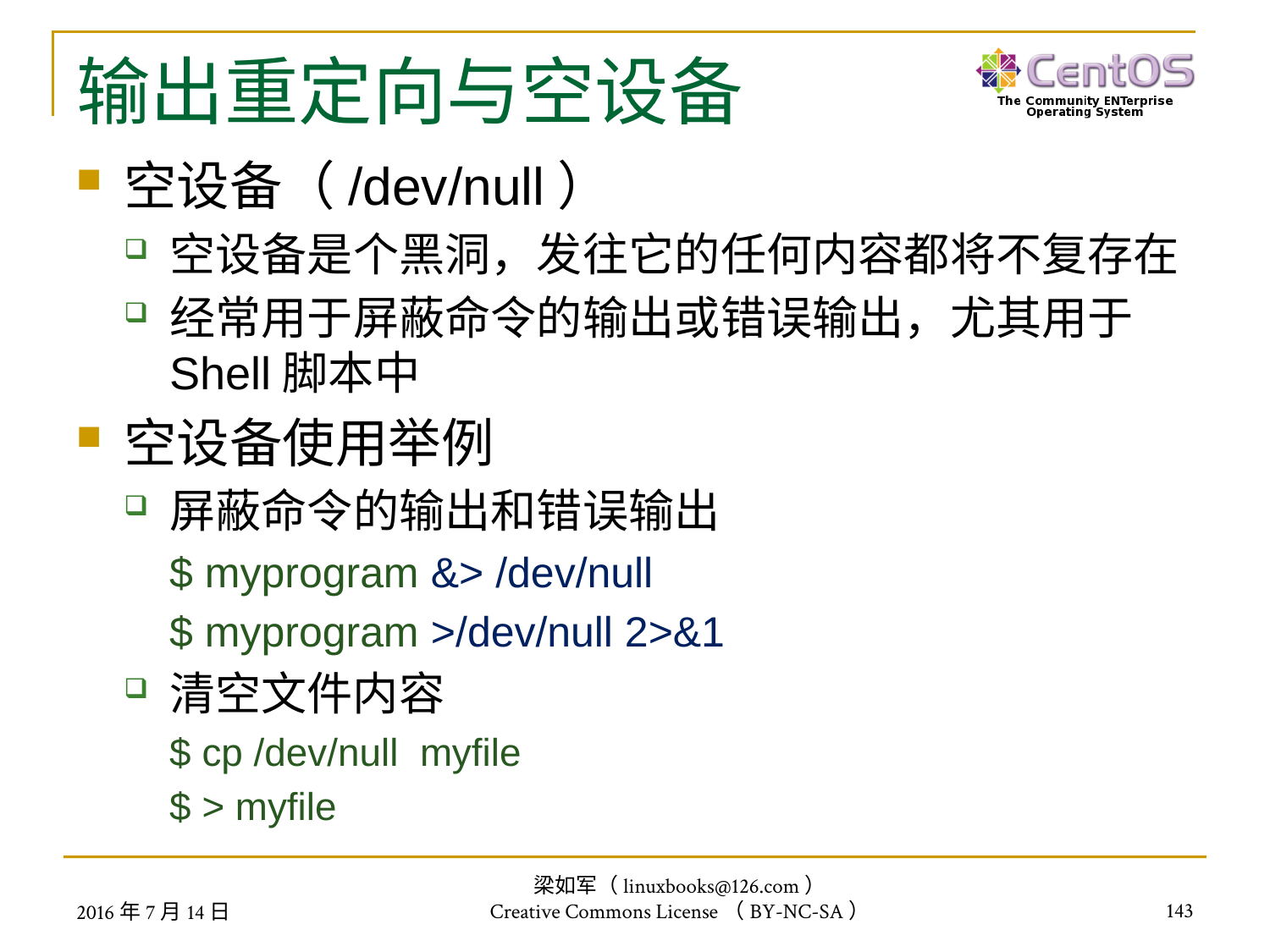

# 输出重定向与空设备
空设备（/dev/null）
空设备是个黑洞，发往它的任何内容都将不复存在
经常用于屏蔽命令的输出或错误输出，尤其用于Shell脚本中
空设备使用举例
屏蔽命令的输出和错误输出
$ myprogram &> /dev/null
$ myprogram >/dev/null 2>&1
清空文件内容
$ cp /dev/null  myfile
$ > myfile
梁如军（linuxbooks@126.com）
Creative Commons License（BY-NC-SA）
2016年7月14日
143